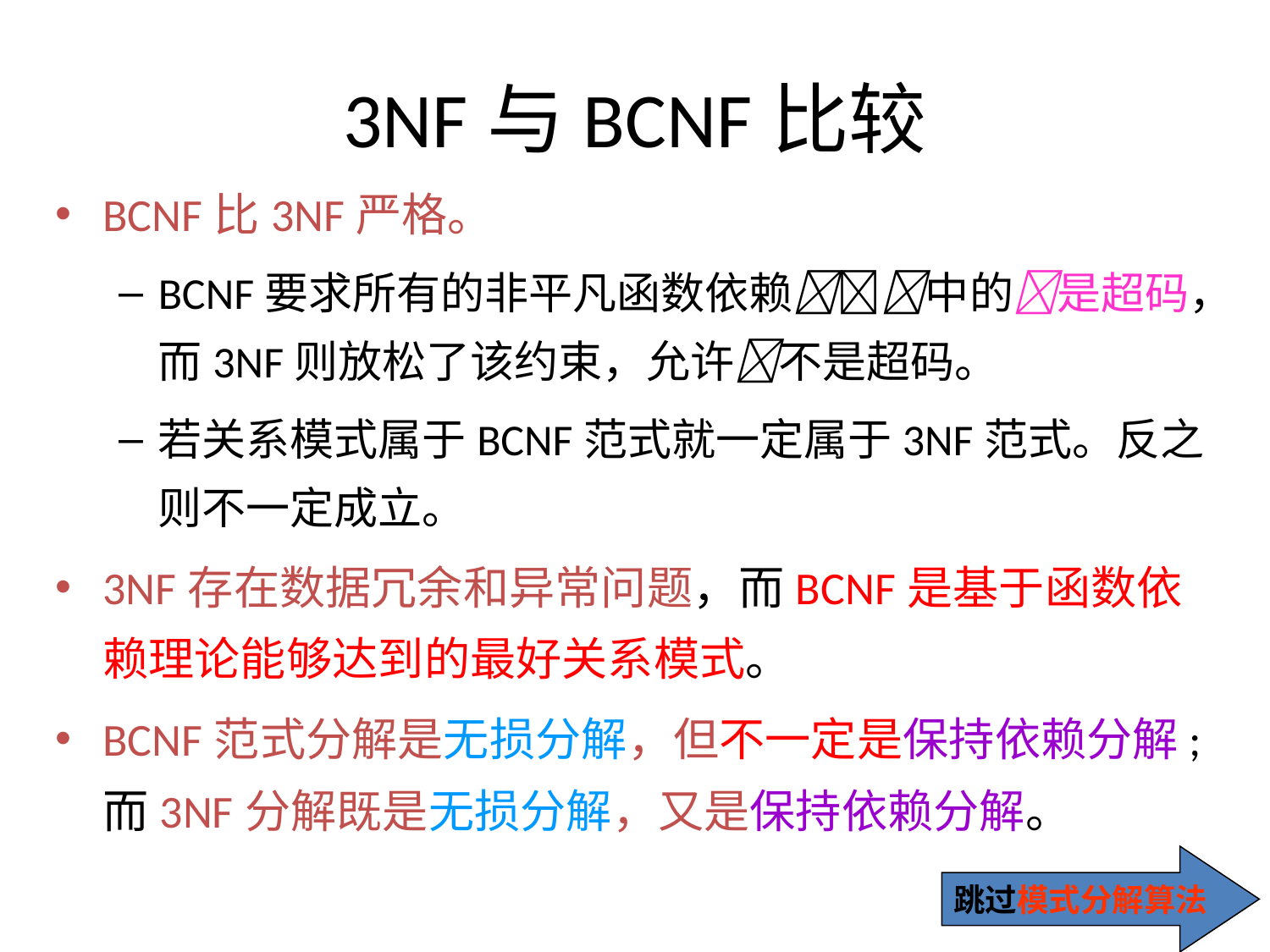

# 3NF与BCNF比较
BCNF比3NF严格。
BCNF要求所有的非平凡函数依赖α→β中的α是超码，而3NF则放松了该约束，允许α不是超码。
若关系模式属于BCNF范式就一定属于3NF范式。反之则不一定成立。
3NF存在数据冗余和异常问题，而BCNF是基于函数依赖理论能够达到的最好关系模式。
BCNF范式分解是无损分解，但不一定是保持依赖分解; 而3NF分解既是无损分解，又是保持依赖分解。
跳过模式分解算法